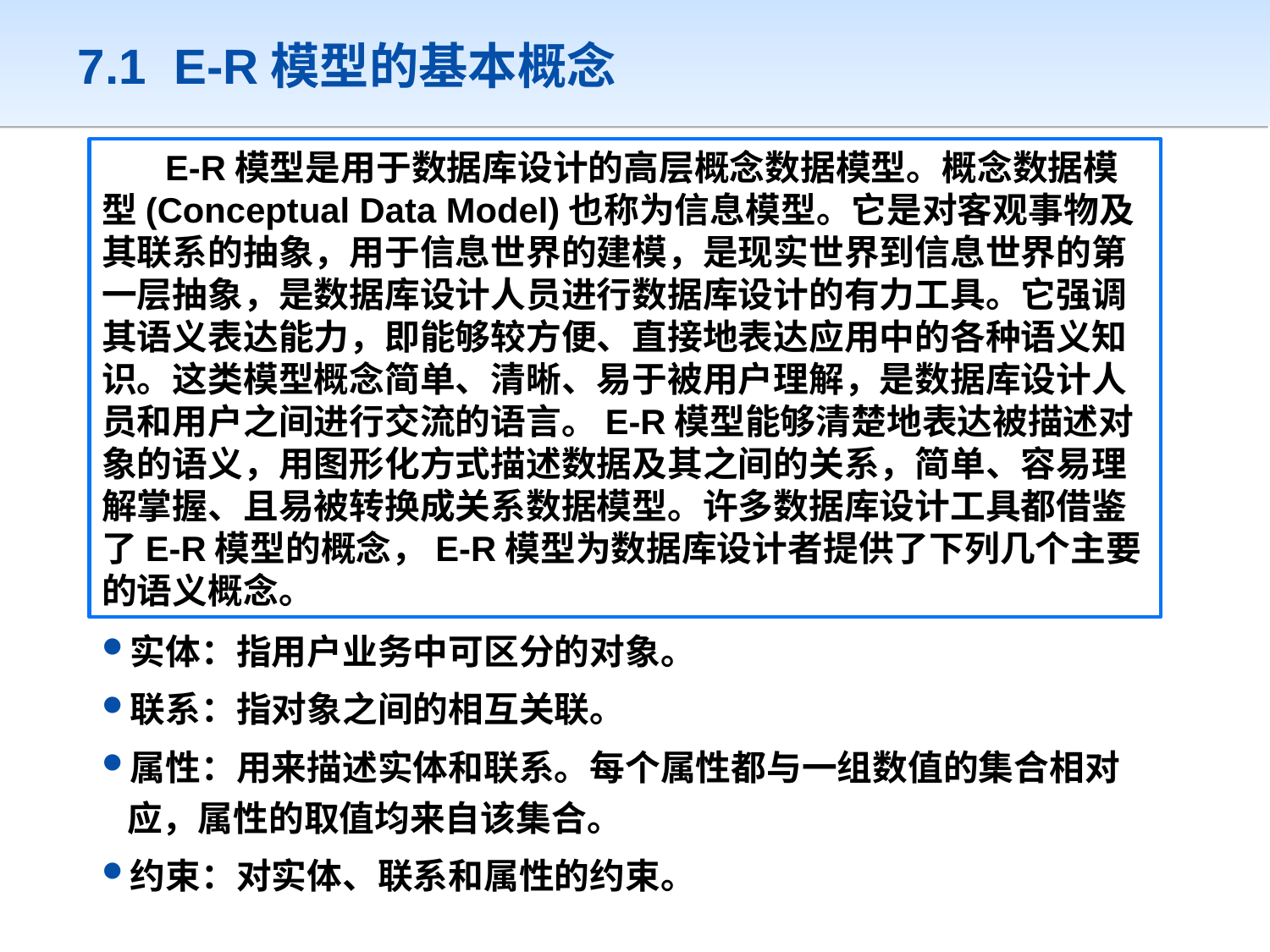

# 7.1  E-R模型的基本概念
E-R模型是用于数据库设计的高层概念数据模型。概念数据模型(Conceptual Data Model)也称为信息模型。它是对客观事物及其联系的抽象，用于信息世界的建模，是现实世界到信息世界的第一层抽象，是数据库设计人员进行数据库设计的有力工具。它强调其语义表达能力，即能够较方便、直接地表达应用中的各种语义知识。这类模型概念简单、清晰、易于被用户理解，是数据库设计人员和用户之间进行交流的语言。E-R模型能够清楚地表达被描述对象的语义，用图形化方式描述数据及其之间的关系，简单、容易理解掌握、且易被转换成关系数据模型。许多数据库设计工具都借鉴了E-R模型的概念，E-R模型为数据库设计者提供了下列几个主要的语义概念。
实体：指用户业务中可区分的对象。
联系：指对象之间的相互关联。
属性：用来描述实体和联系。每个属性都与一组数值的集合相对应，属性的取值均来自该集合。
约束：对实体、联系和属性的约束。